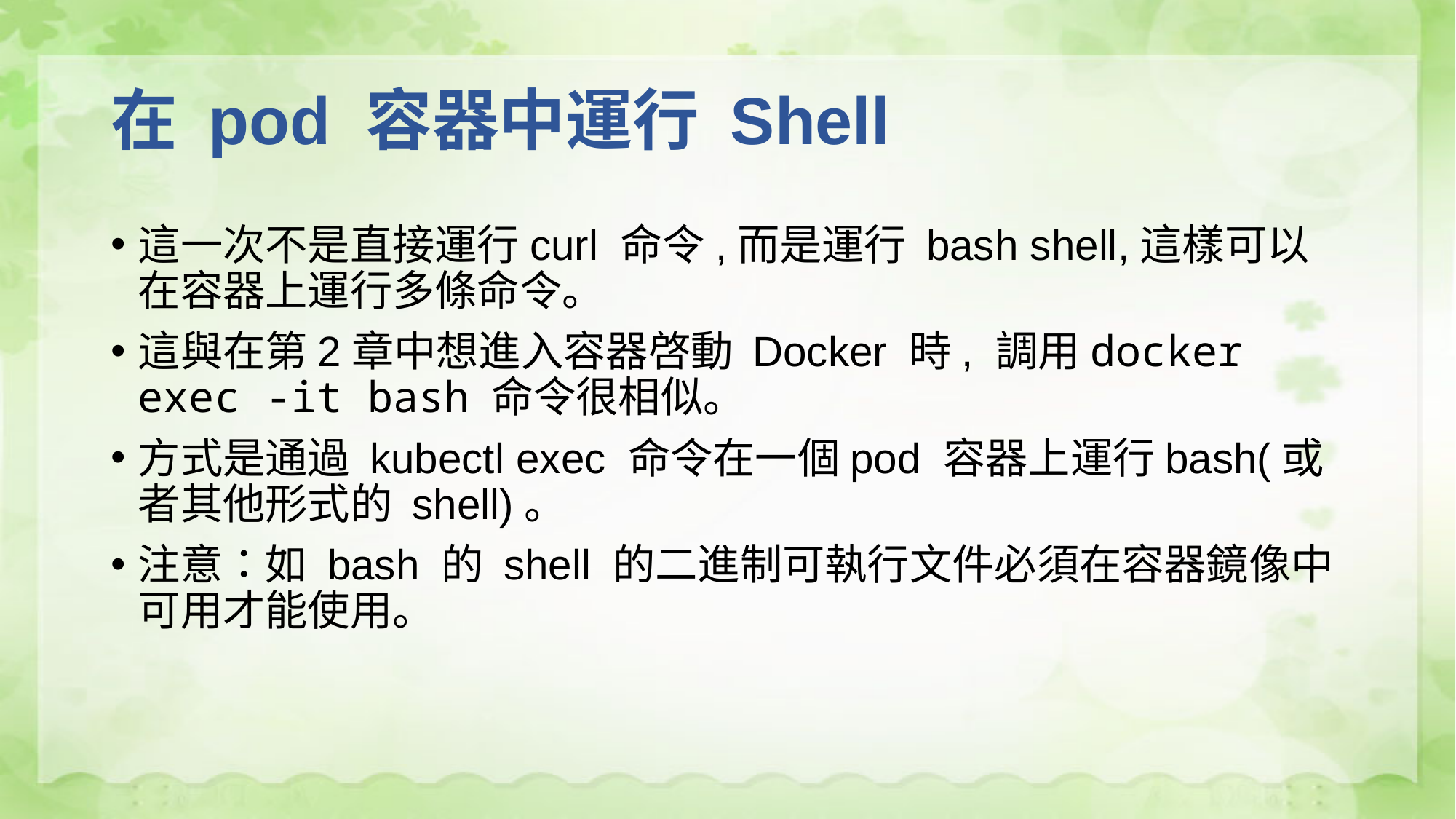

# 在 pod 容器中運行 Shell
這一次不是直接運行curl 命令,而是運行 bash shell,這樣可以在容器上運行多條命令。
這與在第2章中想進入容器啓動 Docker 時, 調用docker exec -it bash 命令很相似。
方式是通過 kubectl exec 命令在一個pod 容器上運行bash(或者其他形式的 shell)。
注意：如 bash 的 shell 的二進制可執行文件必須在容器鏡像中可用才能使用。